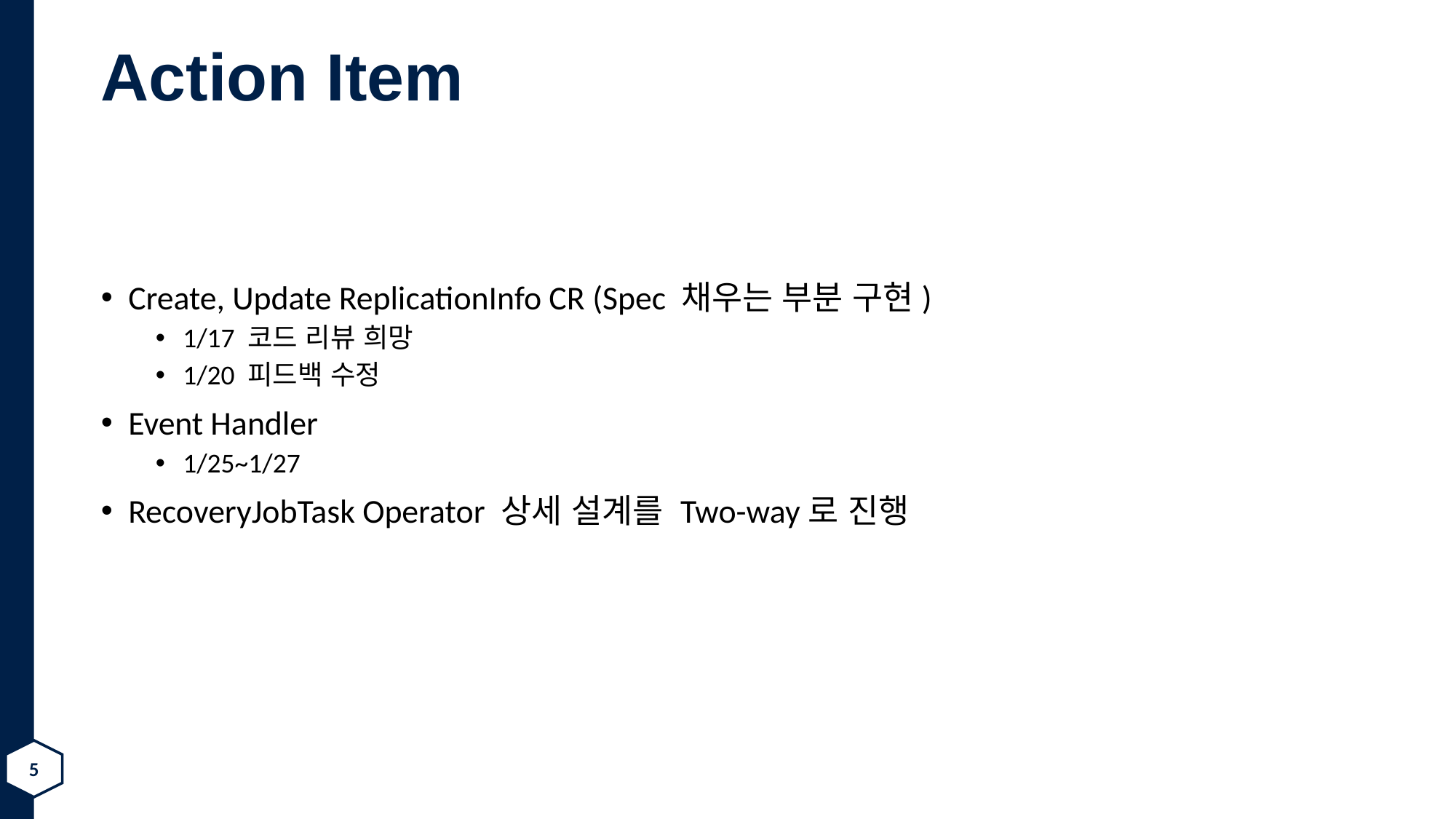

# Action Item

Create, Update ReplicationInfo CR (Spec 채우는 부분 구현)
1/17 코드 리뷰 희망
1/20 피드백 수정
Event Handler
1/25~1/27
RecoveryJobTask Operator 상세 설계를 Two-way로 진행